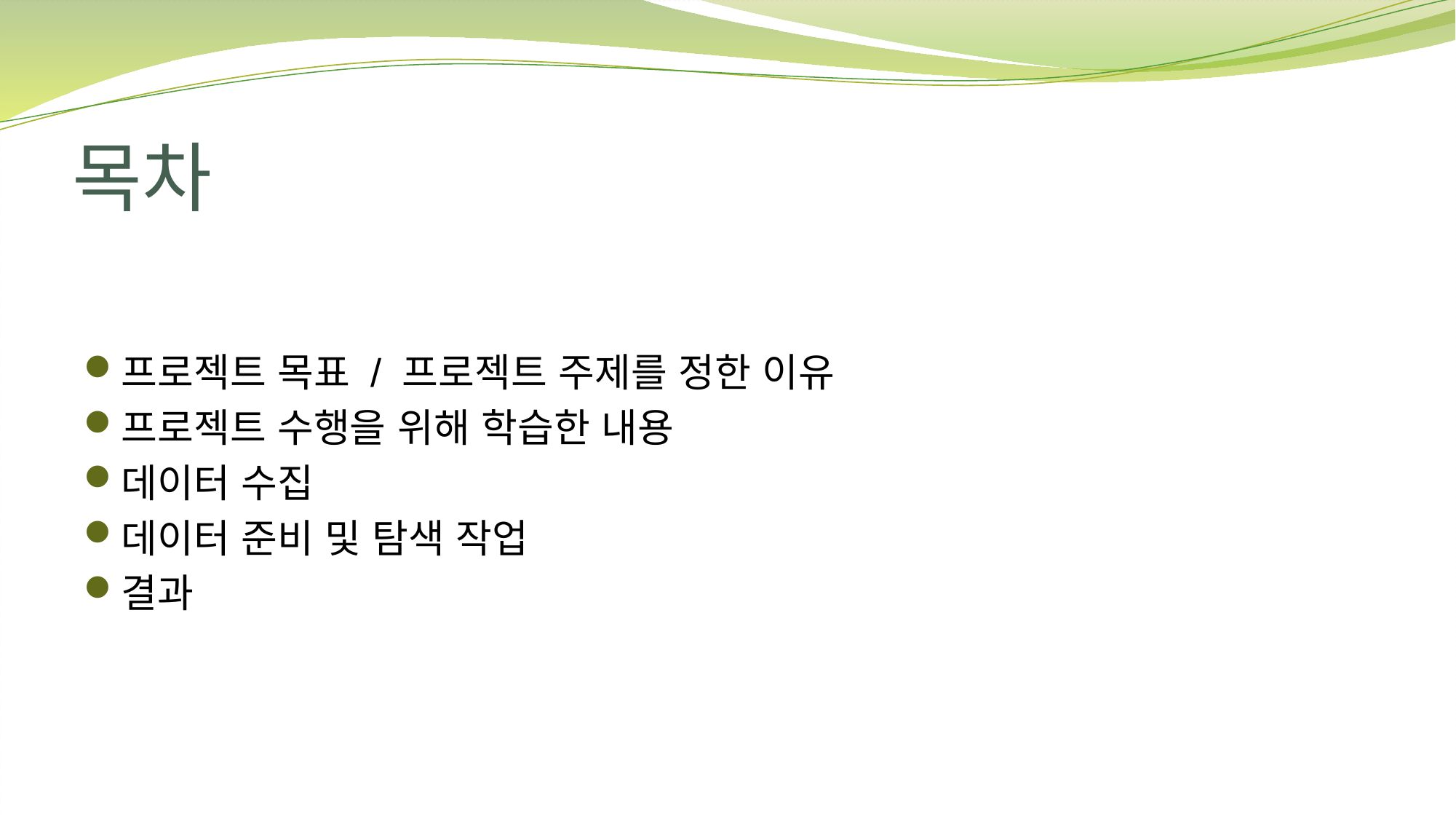

# 목차
프로젝트 목표 / 프로젝트 주제를 정한 이유
프로젝트 수행을 위해 학습한 내용
데이터 수집
데이터 준비 및 탐색 작업
결과